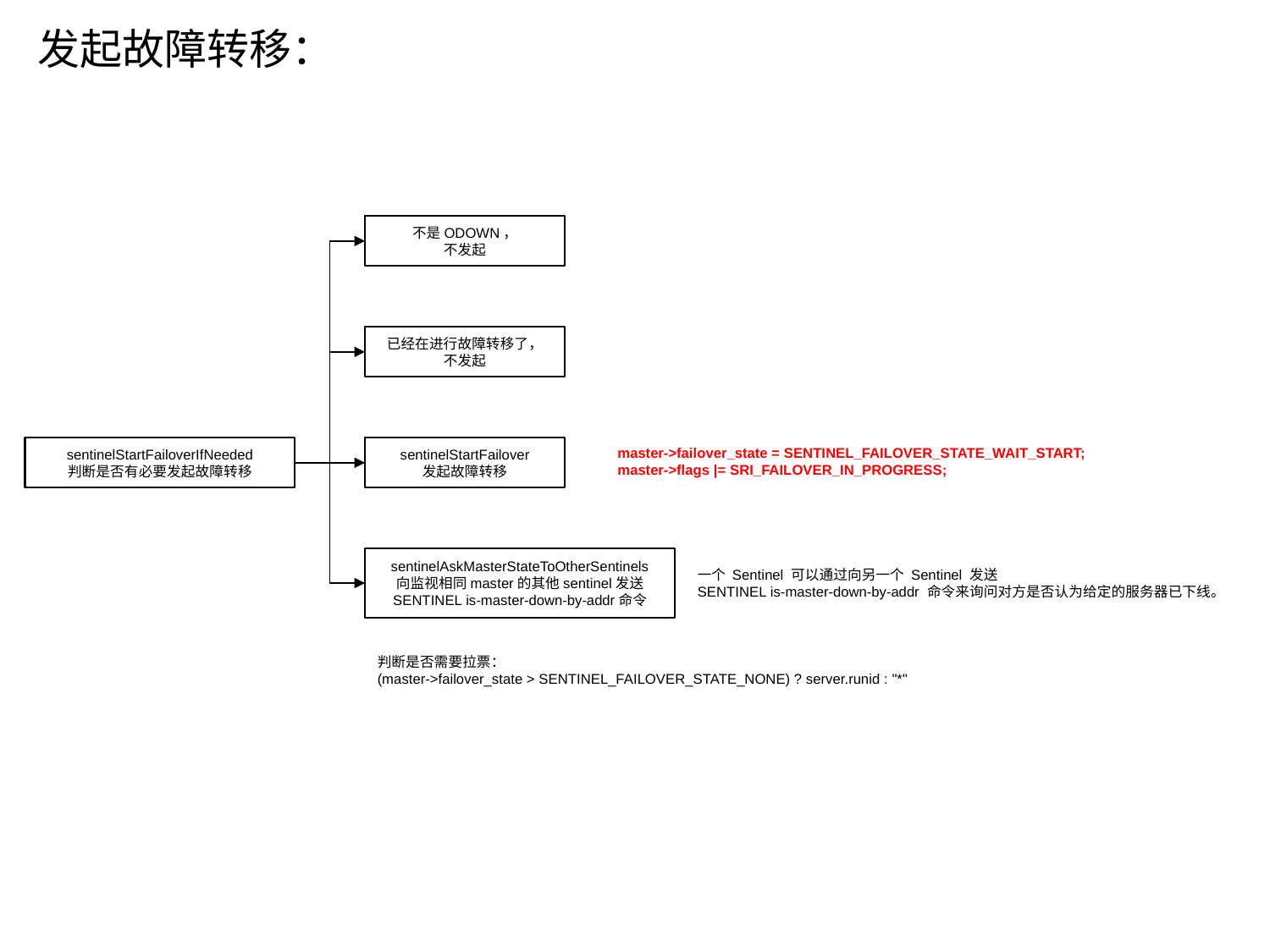

发起故障转移：
不是ODOWN，
不发起
已经在进行故障转移了，
不发起
sentinelStartFailoverIfNeeded
判断是否有必要发起故障转移
sentinelStartFailover
发起故障转移
master->failover_state = SENTINEL_FAILOVER_STATE_WAIT_START;
master->flags |= SRI_FAILOVER_IN_PROGRESS;
sentinelAskMasterStateToOtherSentinels
向监视相同master的其他sentinel发送
SENTINEL is-master-down-by-addr命令
一个 Sentinel 可以通过向另一个 Sentinel 发送
SENTINEL is-master-down-by-addr 命令来询问对方是否认为给定的服务器已下线。
判断是否需要拉票：
(master->failover_state > SENTINEL_FAILOVER_STATE_NONE) ? server.runid : "*"